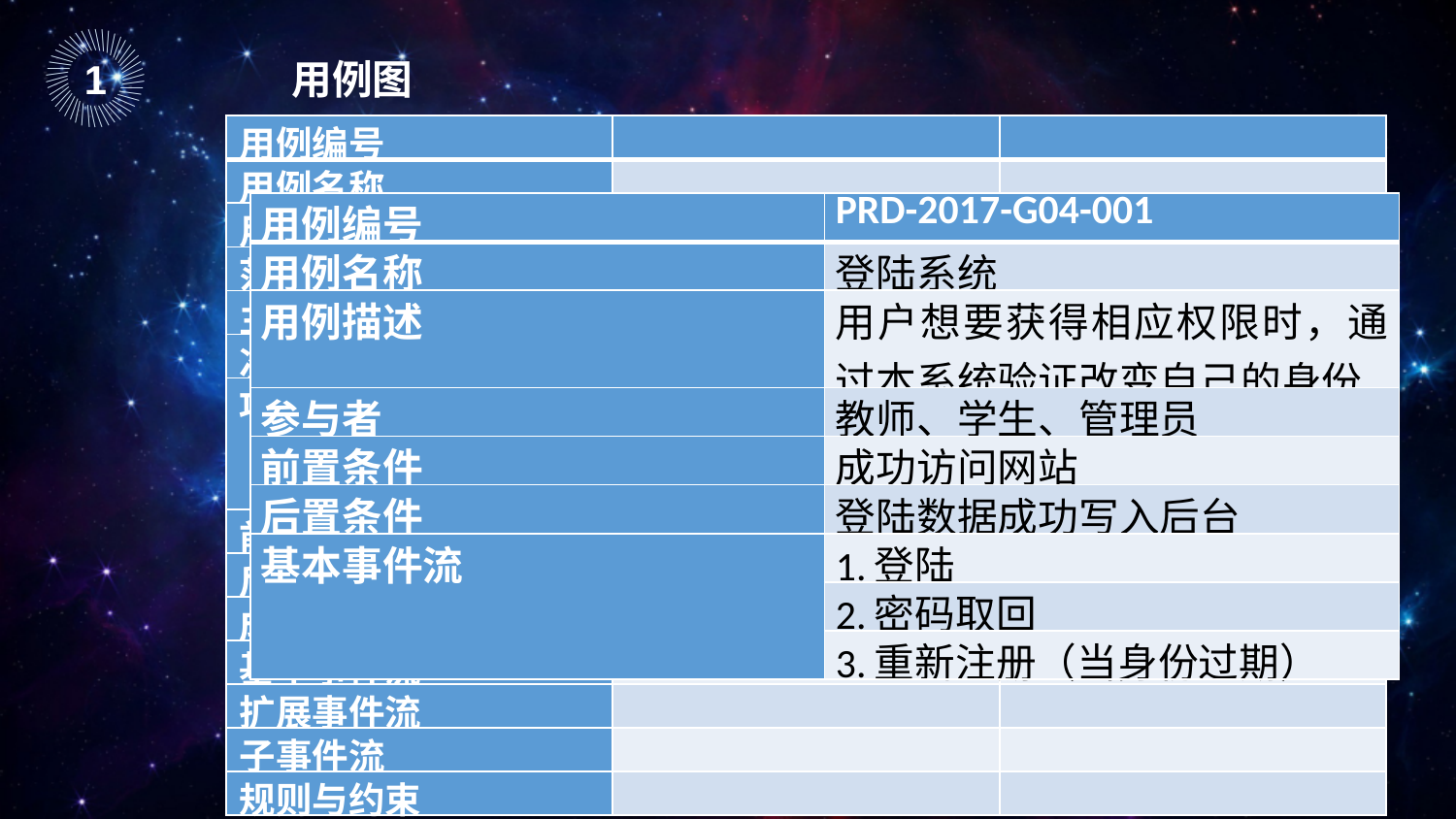

｜
｜
｜
｜
｜
｜
｜
｜
｜
｜
｜
｜
｜
｜
｜
｜
｜
｜
｜
｜
｜
｜
｜
｜
｜
｜
｜
｜
｜
｜
｜
｜
｜
｜
｜
｜
｜
｜
｜
｜
｜
｜
｜
｜
｜
｜
1
用例图
| 用例编号 |  |  |
| --- | --- | --- |
| 用例名称 |  |  |
| 用例描述 |  |  |
| 范围 |  |  |
| 主参与者 |  |  |
| 次要参与者 |  |  |
| 项目相关人利益说明 |  |  |
|  |  |  |
|  |  |  |
| 前置条件 |  |  |
| 后置条件 |  |  |
| 成功保证 |  |  |
| 基本事件流 |  |  |
| 扩展事件流 |  |  |
| 子事件流 |  |  |
| 规则与约束 |  |  |
| 用例编号 | PRD-2017-G04-001 |
| --- | --- |
| 用例名称 | 登陆系统 |
| 用例描述 | 用户想要获得相应权限时，通过本系统验证改变自己的身份 |
| 参与者 | 教师、学生、管理员 |
| 前置条件 | 成功访问网站 |
| 后置条件 | 登陆数据成功写入后台 |
| 基本事件流 | 1.登陆 |
|  | 2.密码取回 |
|  | 3.重新注册（当身份过期） |